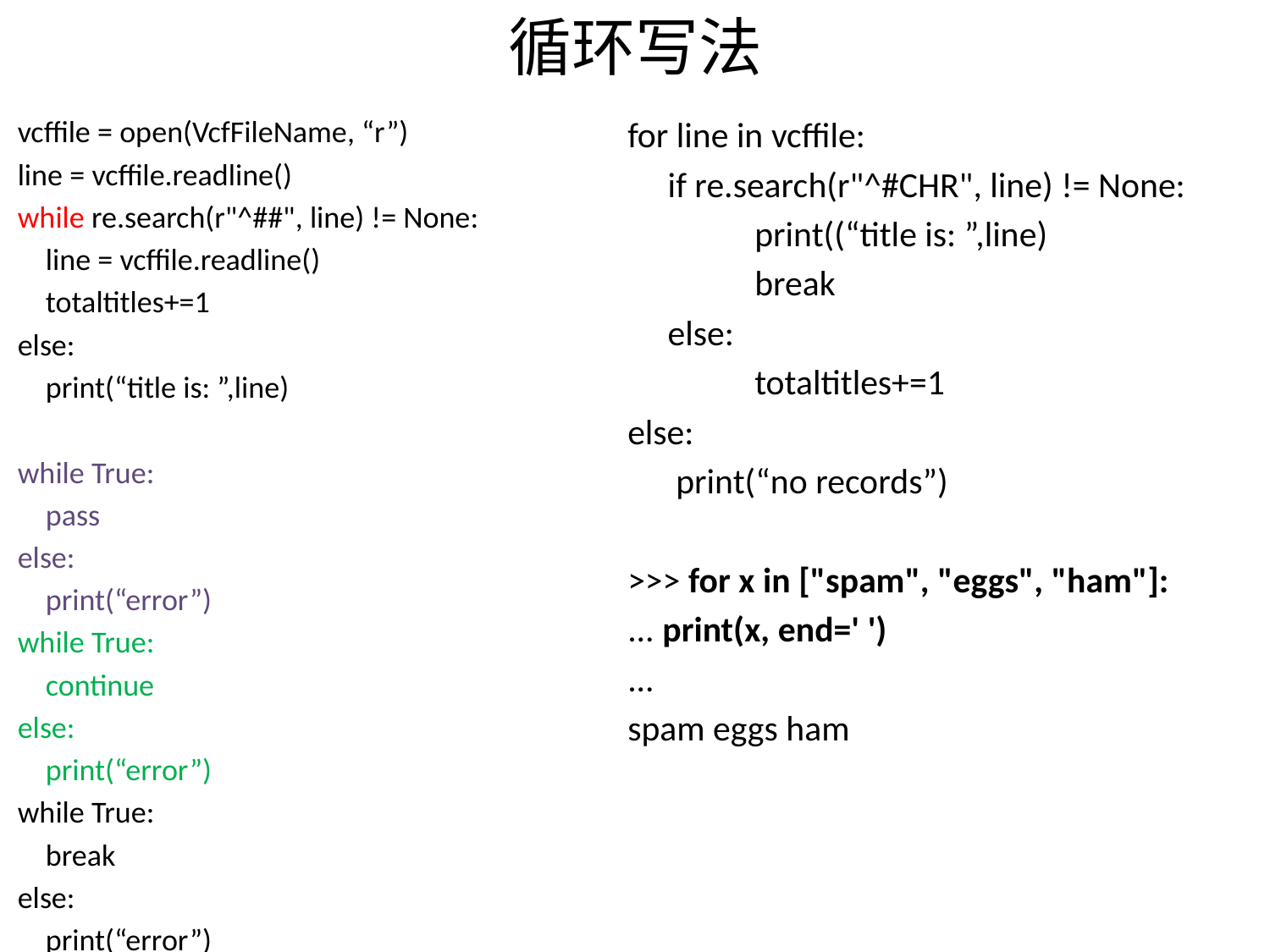

# 循环写法
vcffile = open(VcfFileName, “r”)
line = vcffile.readline()
while re.search(r"^##", line) != None:
    line = vcffile.readline()
    totaltitles+=1
else:
    print(“title is: ”,line)

while True:
    pass
else:
    print(“error”)
while True:
    continue
else:
    print(“error”)
while True:
    break
else:
    print(“error”)
for line in vcffile:
     if re.search(r"^#CHR", line) != None:
	print((“title is: ”,line)
	break
     else:
	totaltitles+=1
else:
      print(“no records”)

>>> for x in ["spam", "eggs", "ham"]:
... print(x, end=' ')
...
spam eggs ham